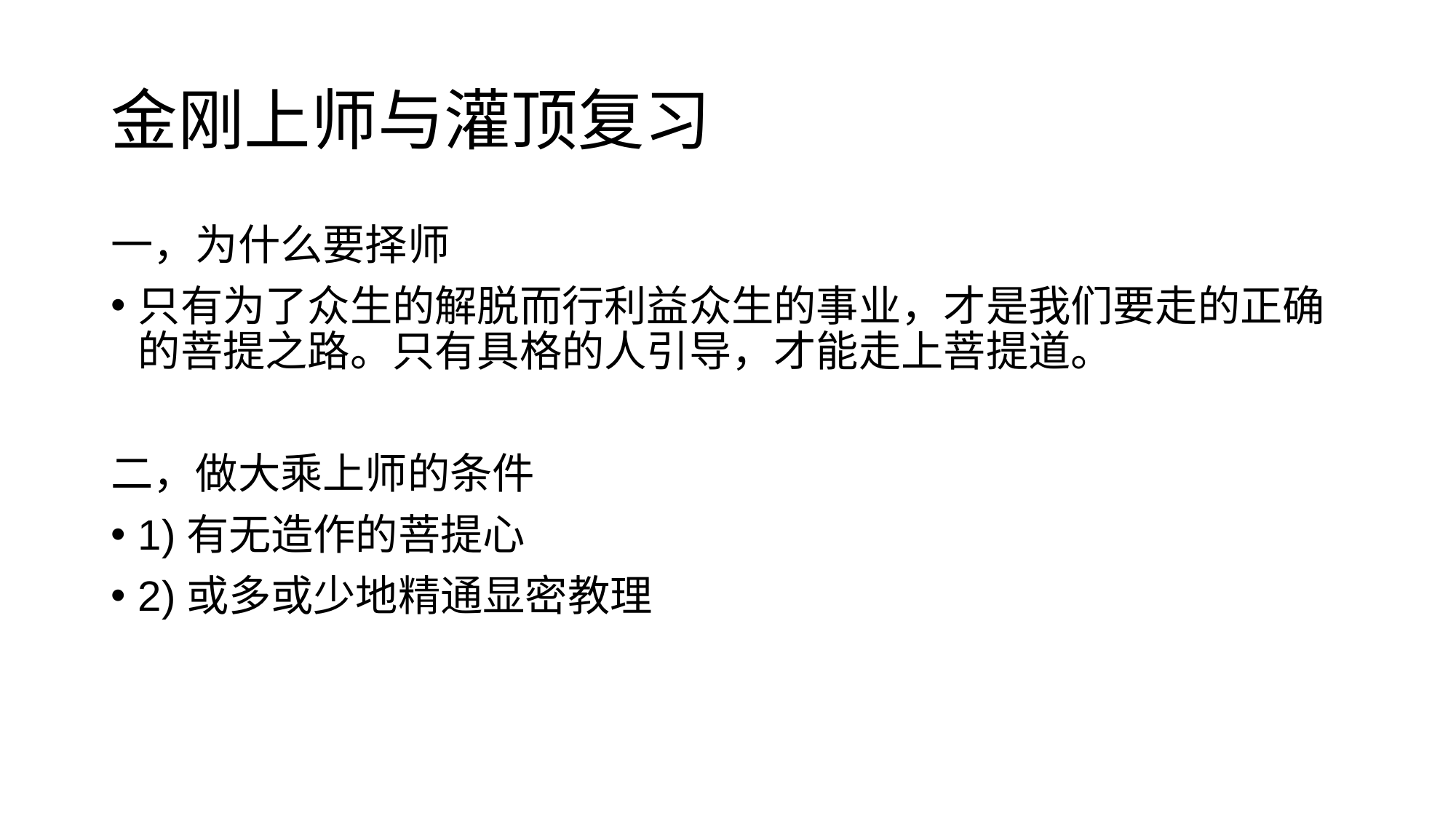

# 金刚上师与灌顶复习
一，为什么要择师
只有为了众生的解脱而行利益众生的事业，才是我们要走的正确的菩提之路。只有具格的人引导，才能走上菩提道。

二，做大乘上师的条件
1)有无造作的菩提心
2)或多或少地精通显密教理